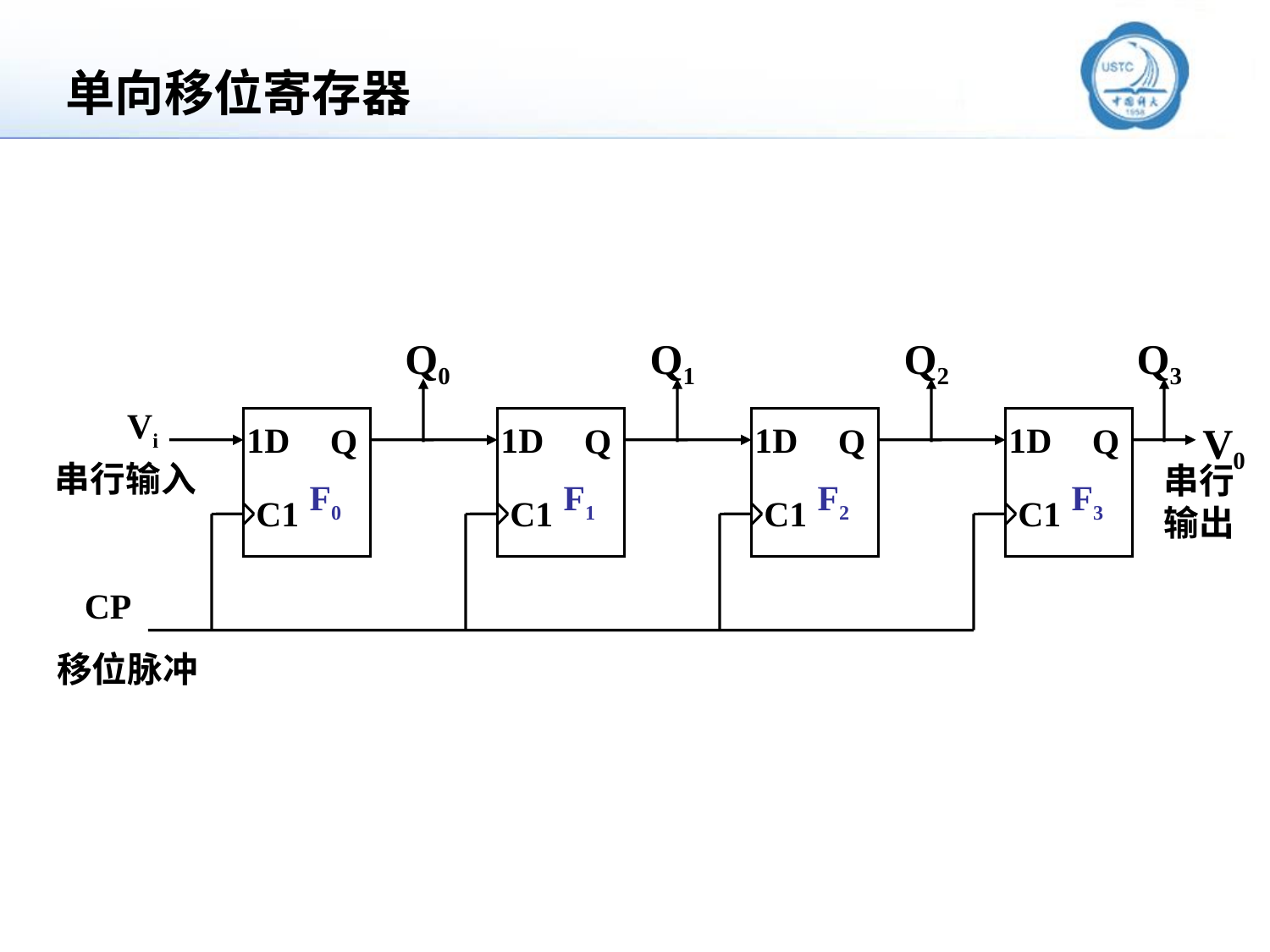

单向移位寄存器
Q0
Q1
Q2
Q3

Vi

1D
1D
1D
1D
Q
Q
Q
Q

串行输入
串行
输出
F0
F1
F2
F3
C1
C1
C1
C1

CP

移位脉冲
V0